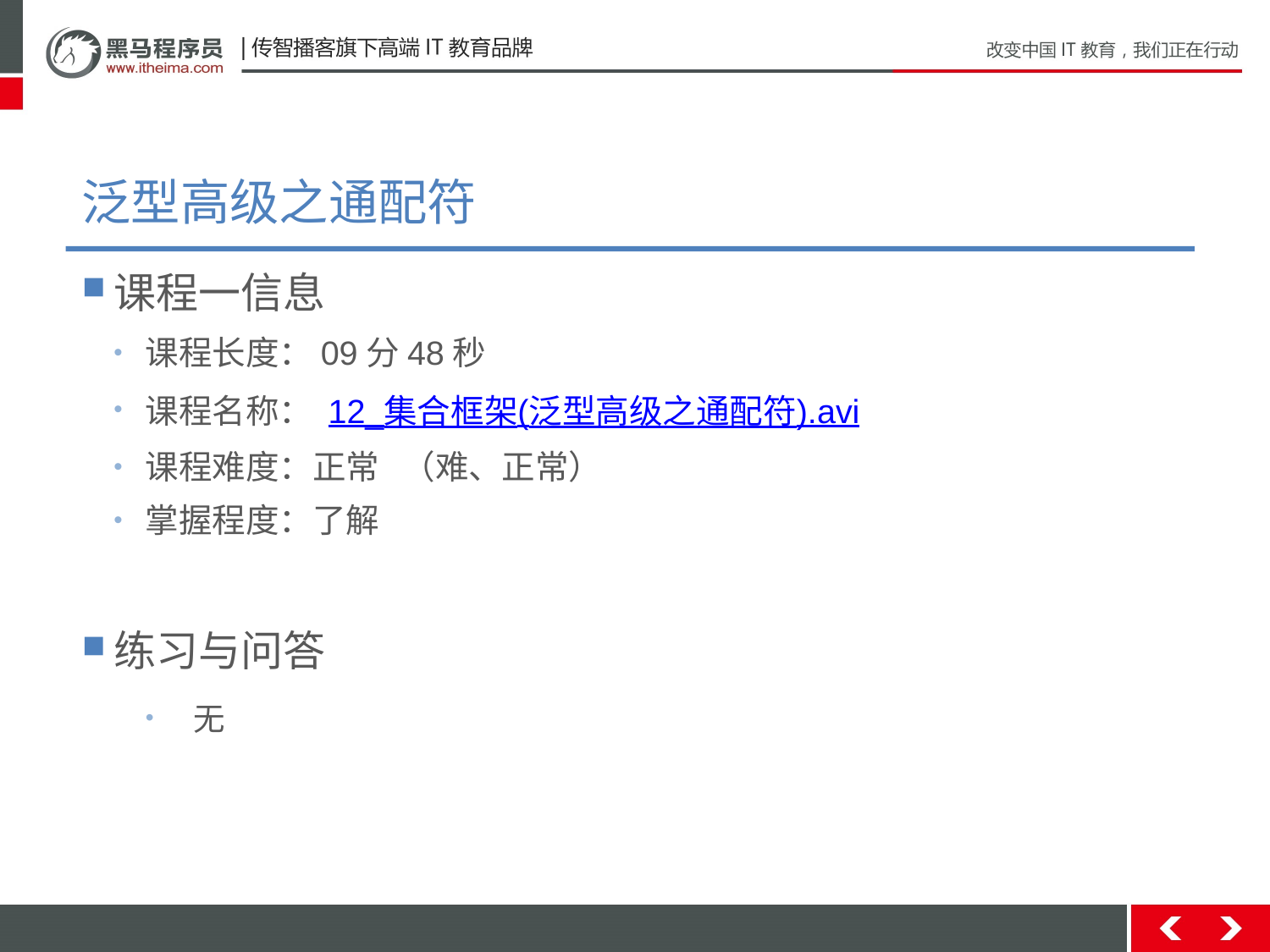

# 泛型高级之通配符
课程一信息
课程长度：09分48秒
课程名称： 12_集合框架(泛型高级之通配符).avi
课程难度：正常   （难、正常）
掌握程度：了解

练习与问答
无